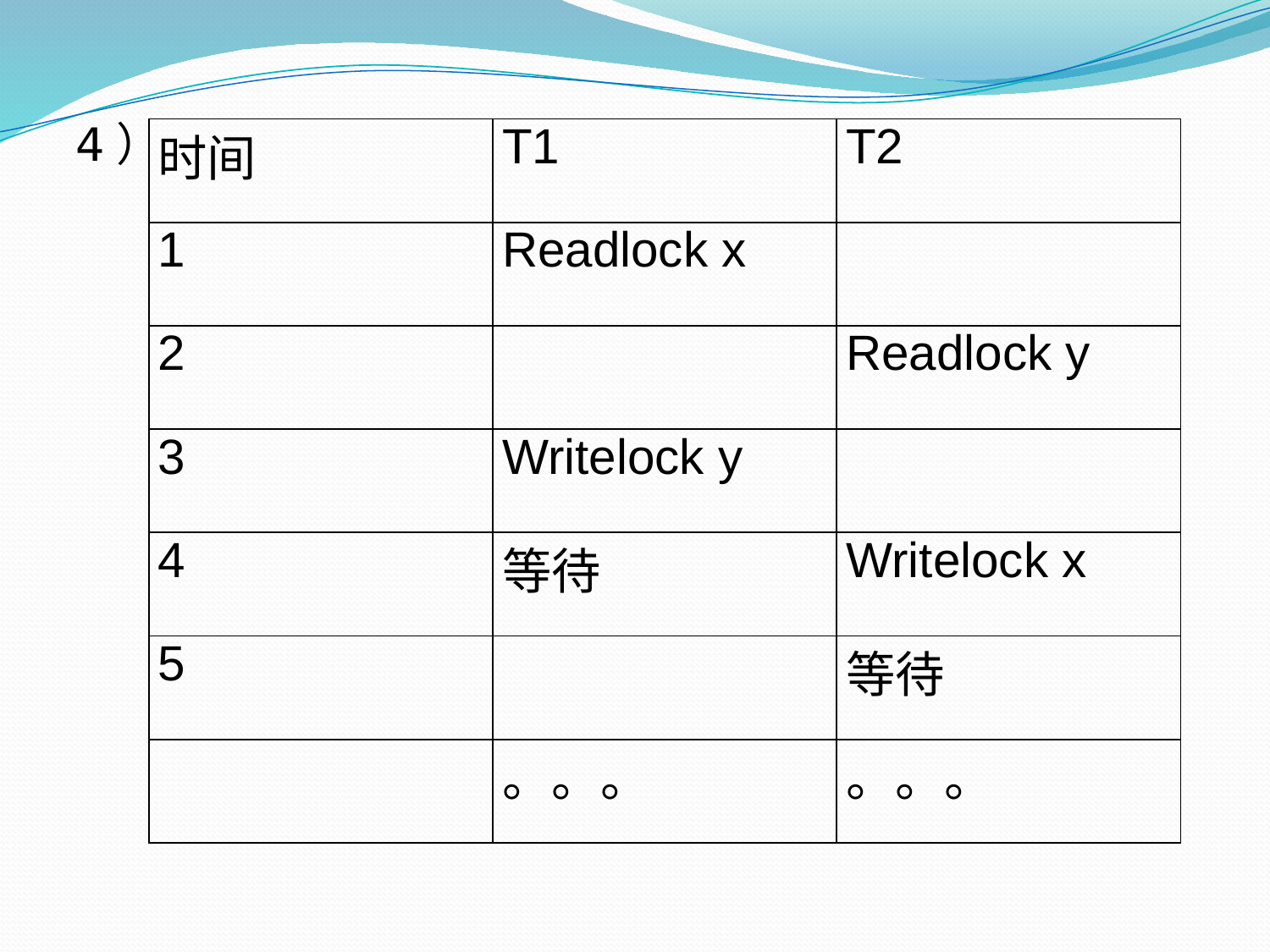

4）
| 时间 | T1 | T2 |
| --- | --- | --- |
| 1 | Readlock x |  |
| 2 |  | Readlock y |
| 3 | Writelock y |  |
| 4 | 等待 | Writelock x |
| 5 |  | 等待 |
|  | 。。。 | 。。。 |